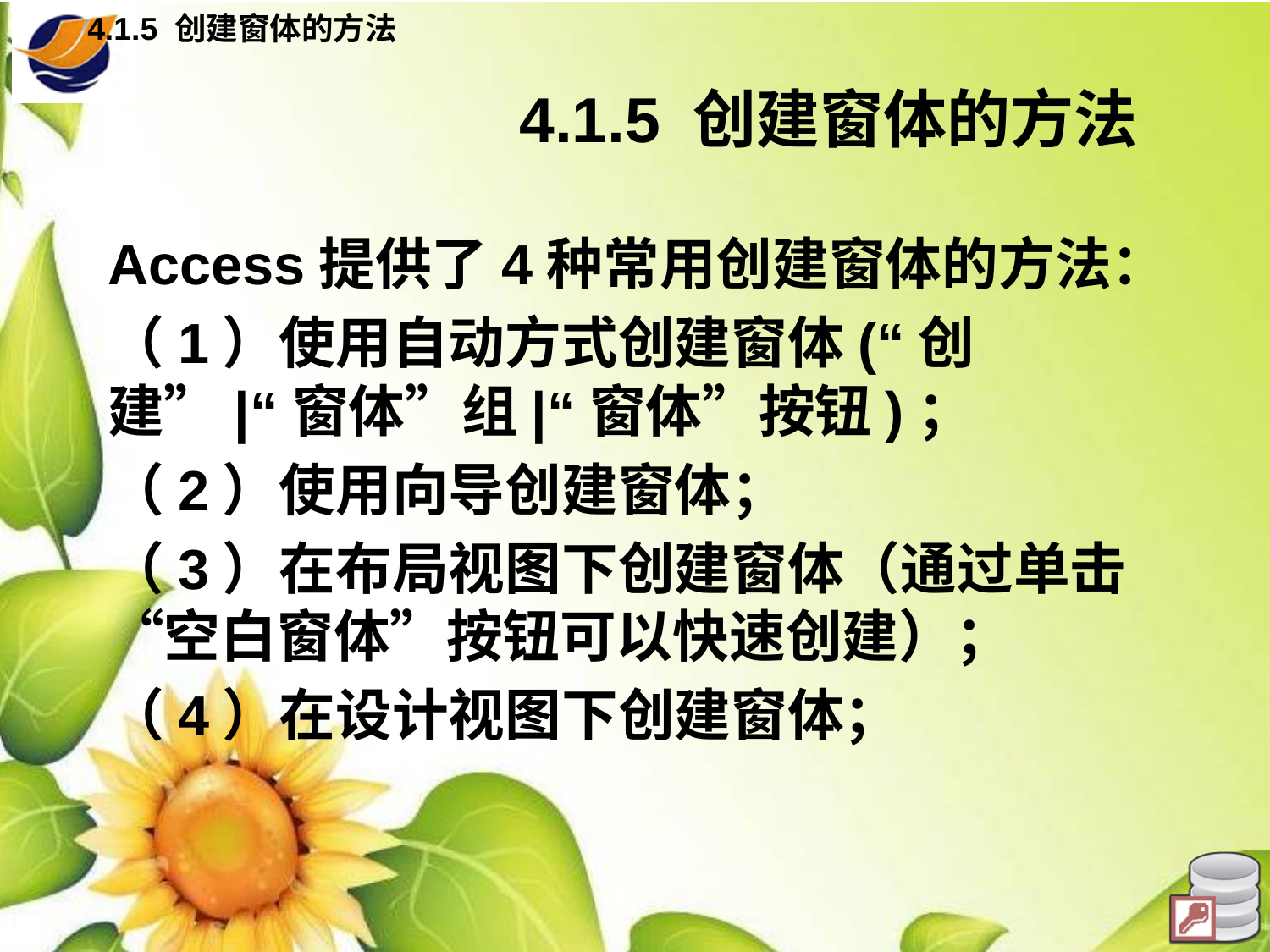

4.1.5 创建窗体的方法
# 4.1.5 创建窗体的方法
Access提供了4种常用创建窗体的方法：
（1）使用自动方式创建窗体(“创建”|“窗体”组|“窗体”按钮)；
（2）使用向导创建窗体；
（3）在布局视图下创建窗体（通过单击“空白窗体”按钮可以快速创建）；
（4）在设计视图下创建窗体；